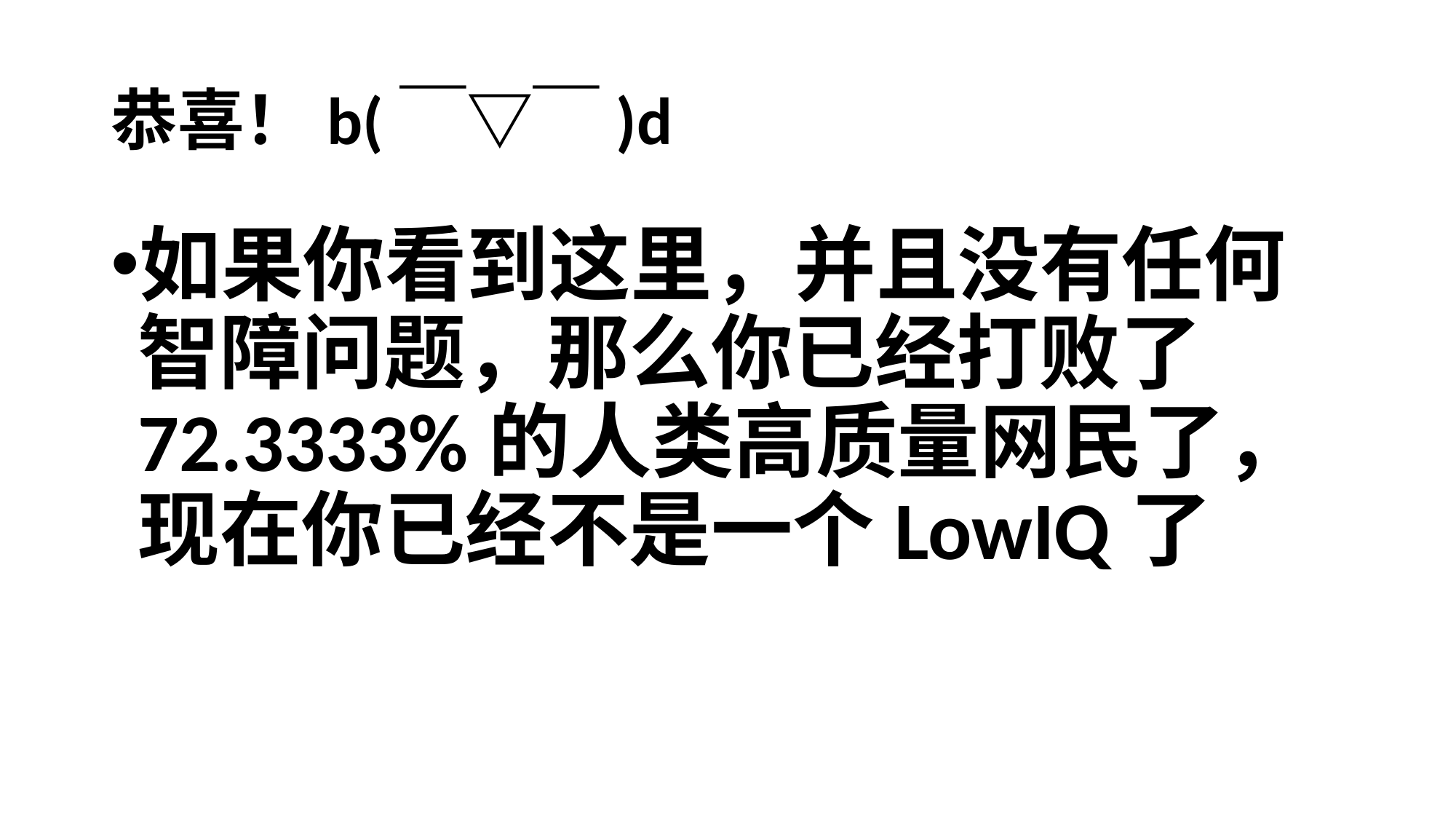

# 恭喜！b(￣▽￣)d

如果你看到这里，并且没有任何智障问题，那么你已经打败了72.3333%的人类高质量网民了，现在你已经不是一个LowIQ了